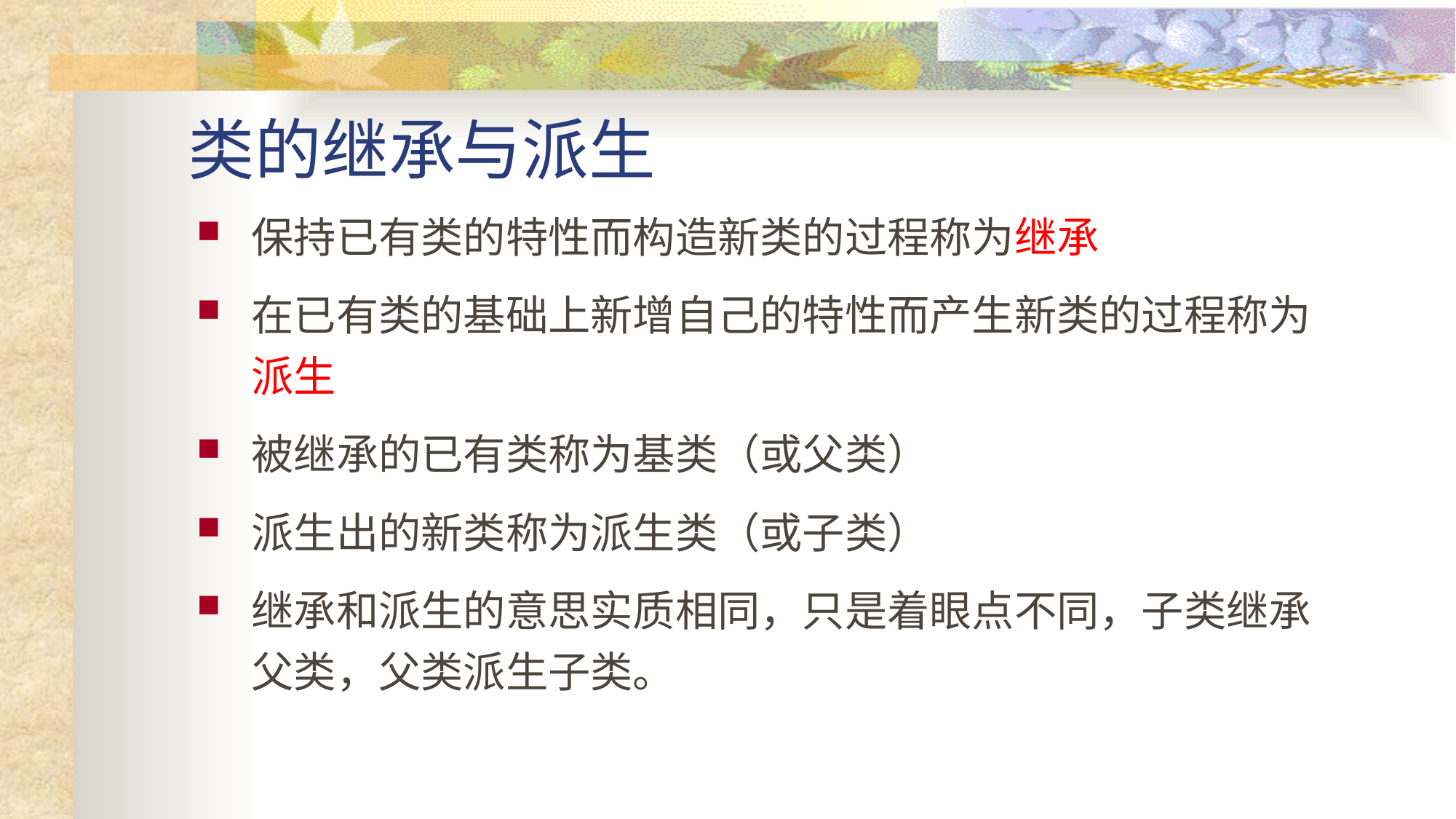

# 类的继承与派生
保持已有类的特性而构造新类的过程称为继承
在已有类的基础上新增自己的特性而产生新类的过程称为派生
被继承的已有类称为基类（或父类）
派生出的新类称为派生类（或子类）
继承和派生的意思实质相同，只是着眼点不同，子类继承父类，父类派生子类。

2